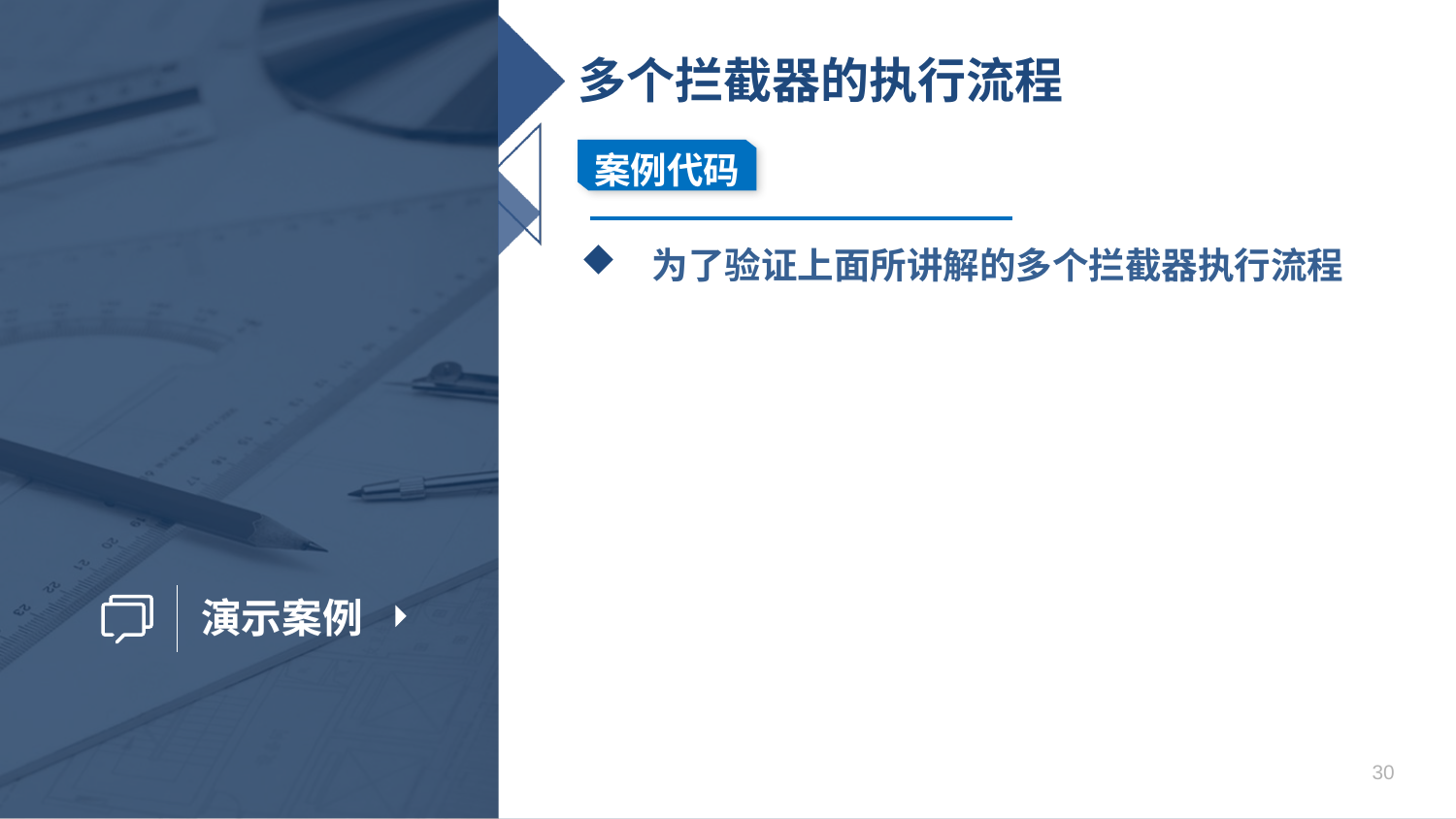

# 多个拦截器的执行流程
案例代码
 为了验证上面所讲解的多个拦截器执行流程
30